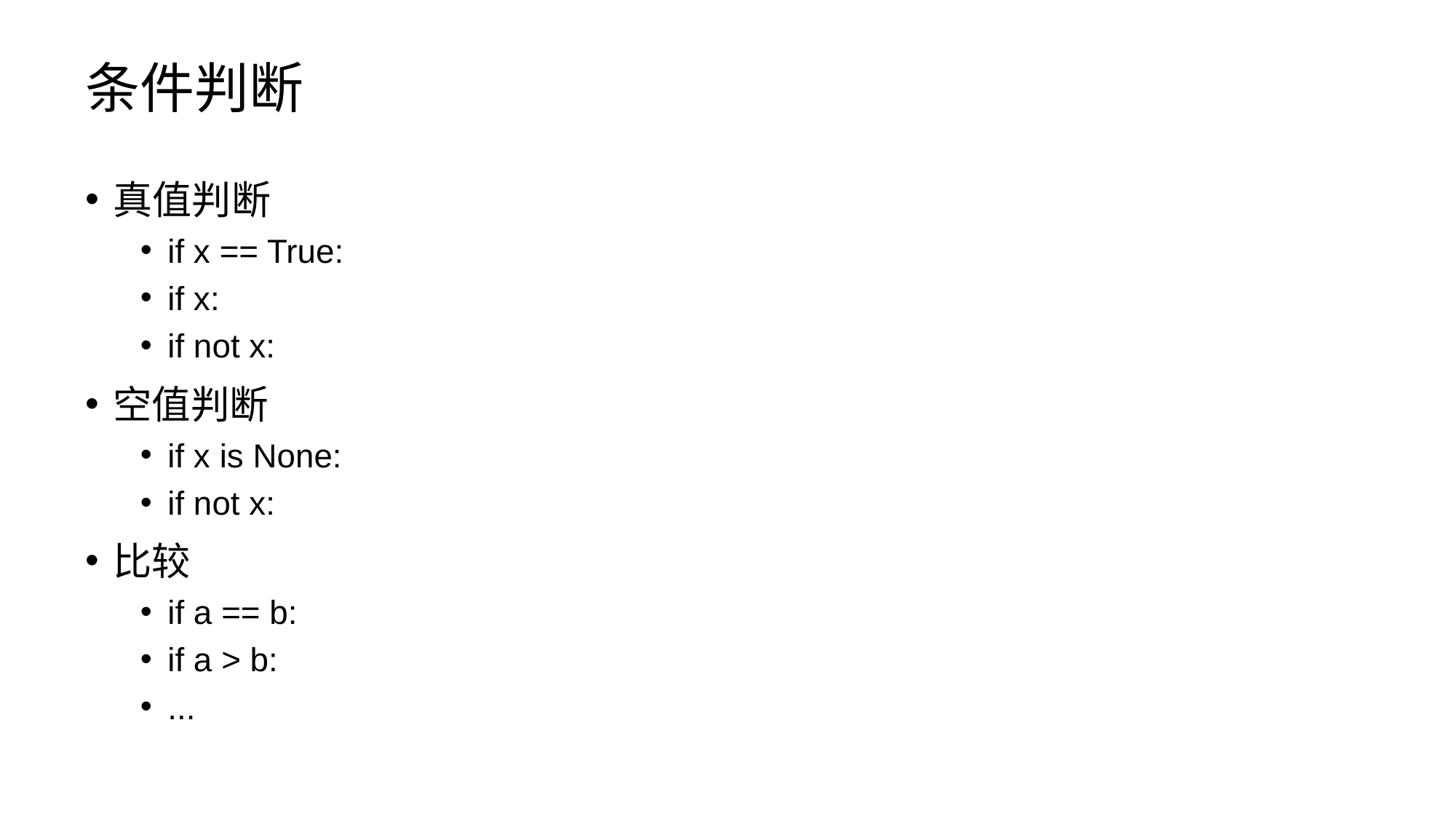

# 条件判断
真值判断
if x == True:
if x:
if not x:
空值判断
if x is None:
if not x:
比较
if a == b:
if a > b:
...